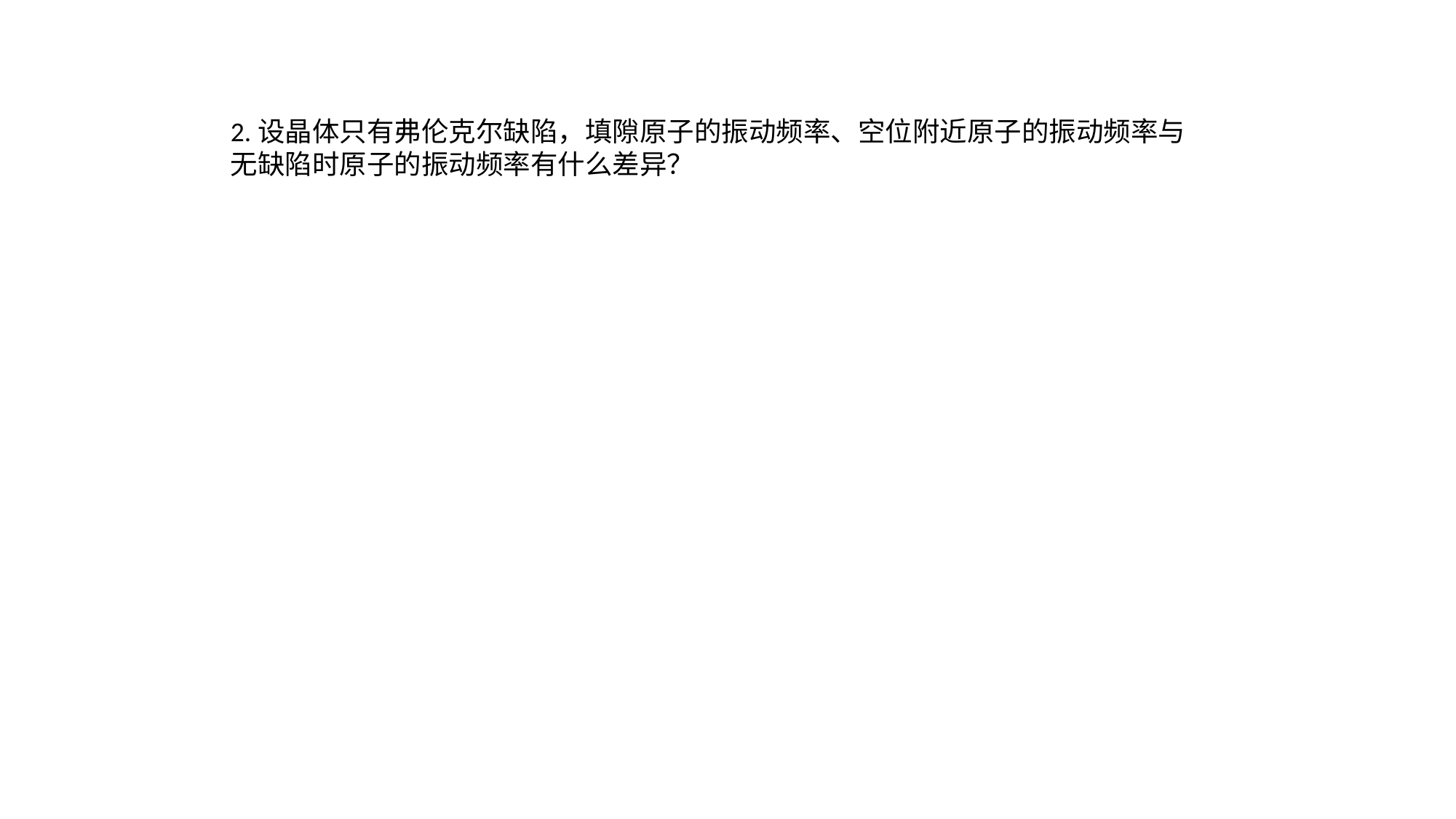

2.设晶体只有弗伦克尔缺陷，填隙原子的振动频率、空位附近原子的振动频率与
无缺陷时原子的振动频率有什么差异？